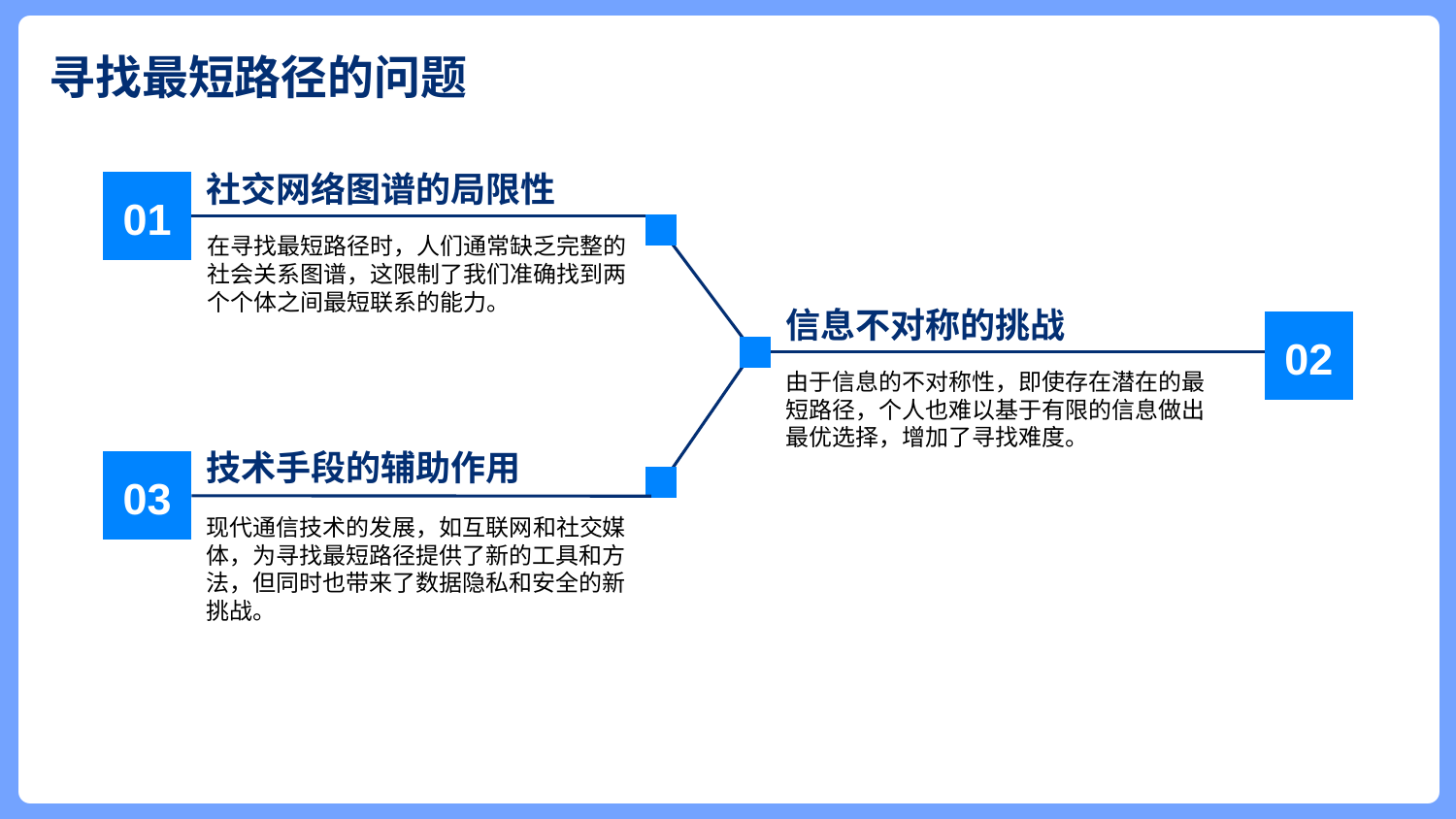

寻找最短路径的问题
社交网络图谱的局限性

01

在寻找最短路径时，人们通常缺乏完整的社会关系图谱，这限制了我们准确找到两个个体之间最短联系的能力。

信息不对称的挑战

02

由于信息的不对称性，即使存在潜在的最短路径，个人也难以基于有限的信息做出最优选择，增加了寻找难度。

技术手段的辅助作用

03

现代通信技术的发展，如互联网和社交媒体，为寻找最短路径提供了新的工具和方法，但同时也带来了数据隐私和安全的新挑战。